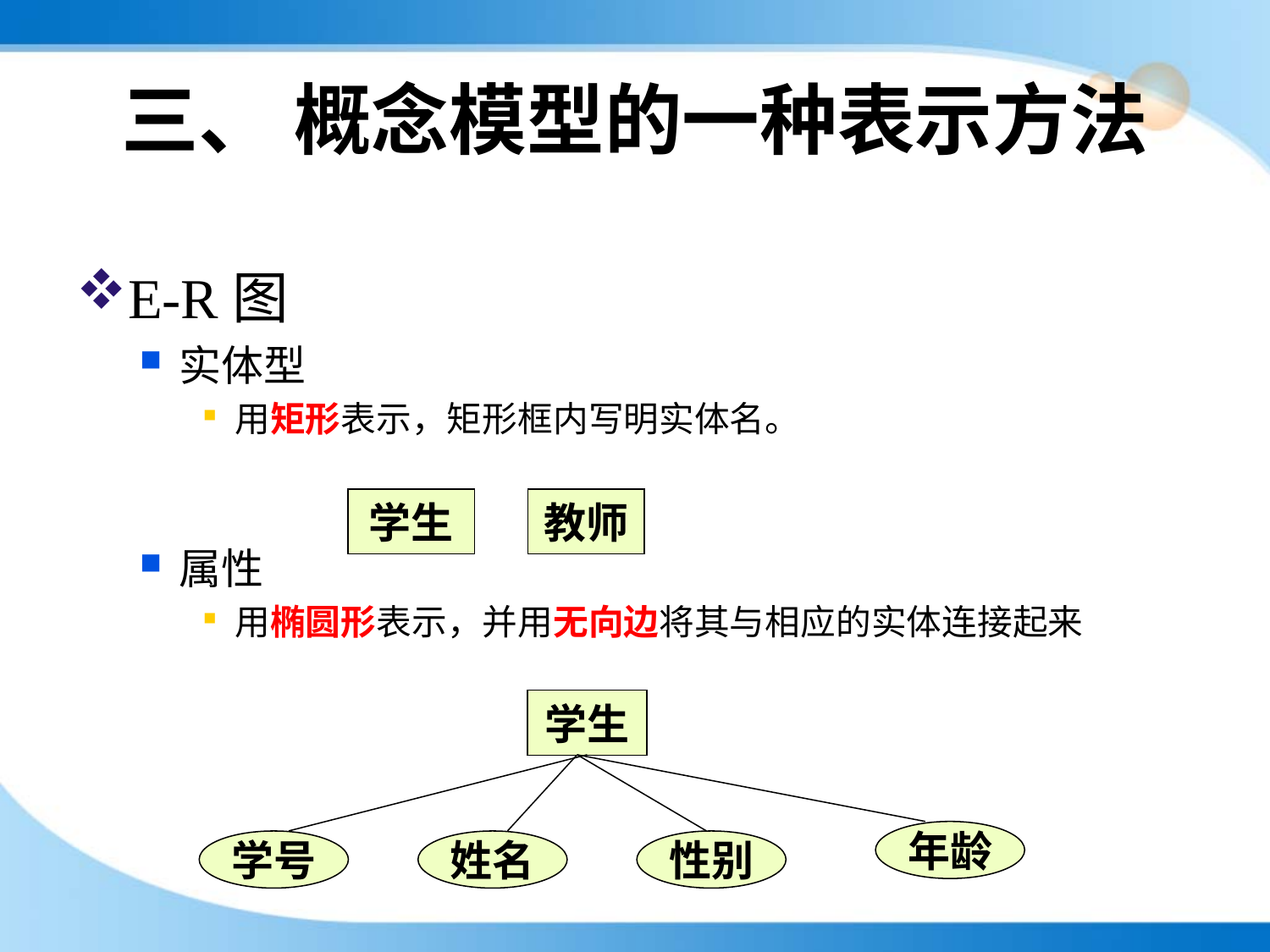

# 三、 概念模型的一种表示方法
E-R图
实体型
用矩形表示，矩形框内写明实体名。

属性
用椭圆形表示，并用无向边将其与相应的实体连接起来
学生
教师
学生

年龄
学号
姓名
性别